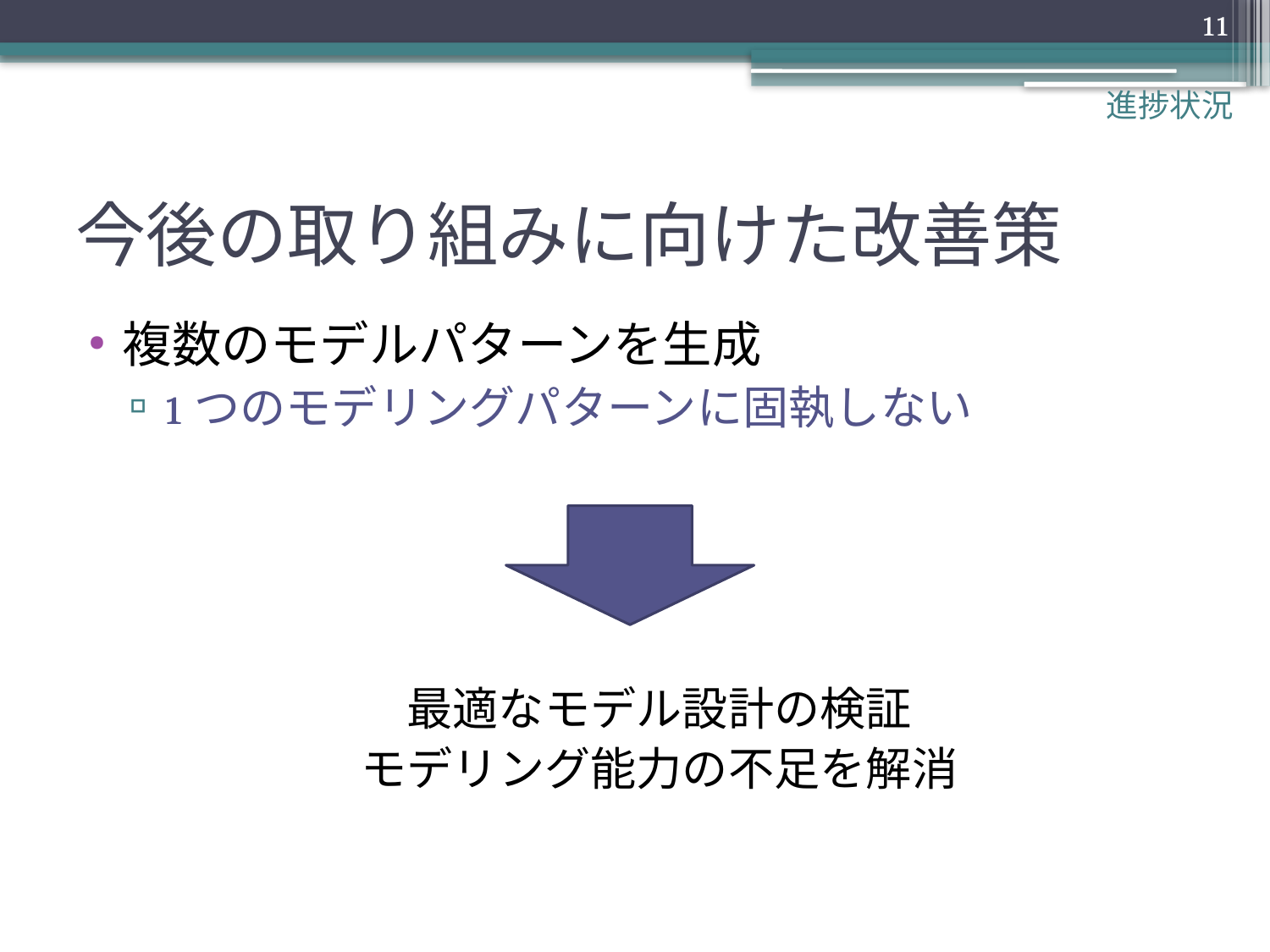

11
進捗状況
# 今後の取り組みに向けた改善策
複数のモデルパターンを生成
1つのモデリングパターンに固執しない

最適なモデル設計の検証
モデリング能力の不足を解消